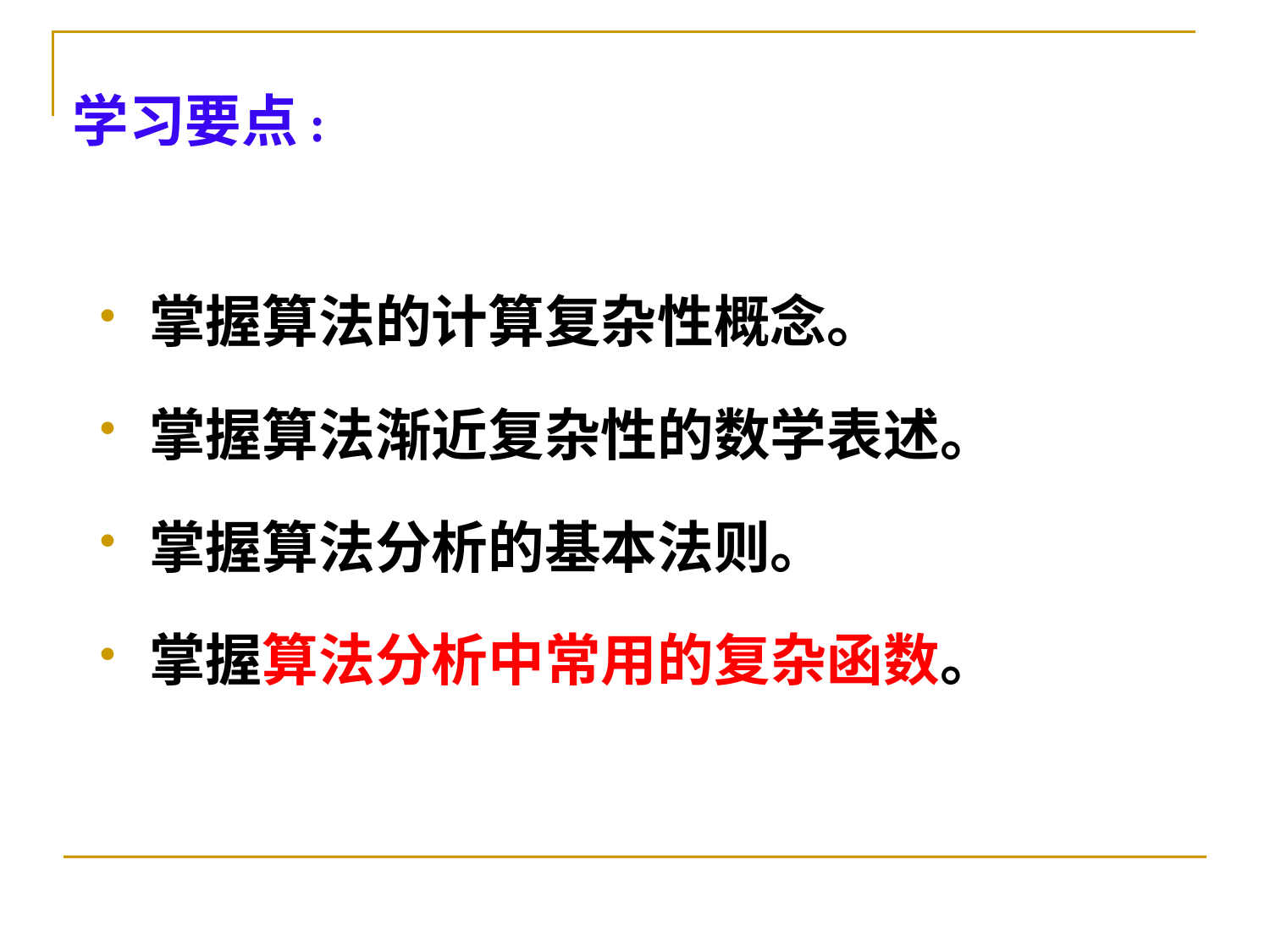

# 学习要点:
掌握算法的计算复杂性概念。
掌握算法渐近复杂性的数学表述。
掌握算法分析的基本法则。
掌握算法分析中常用的复杂函数。